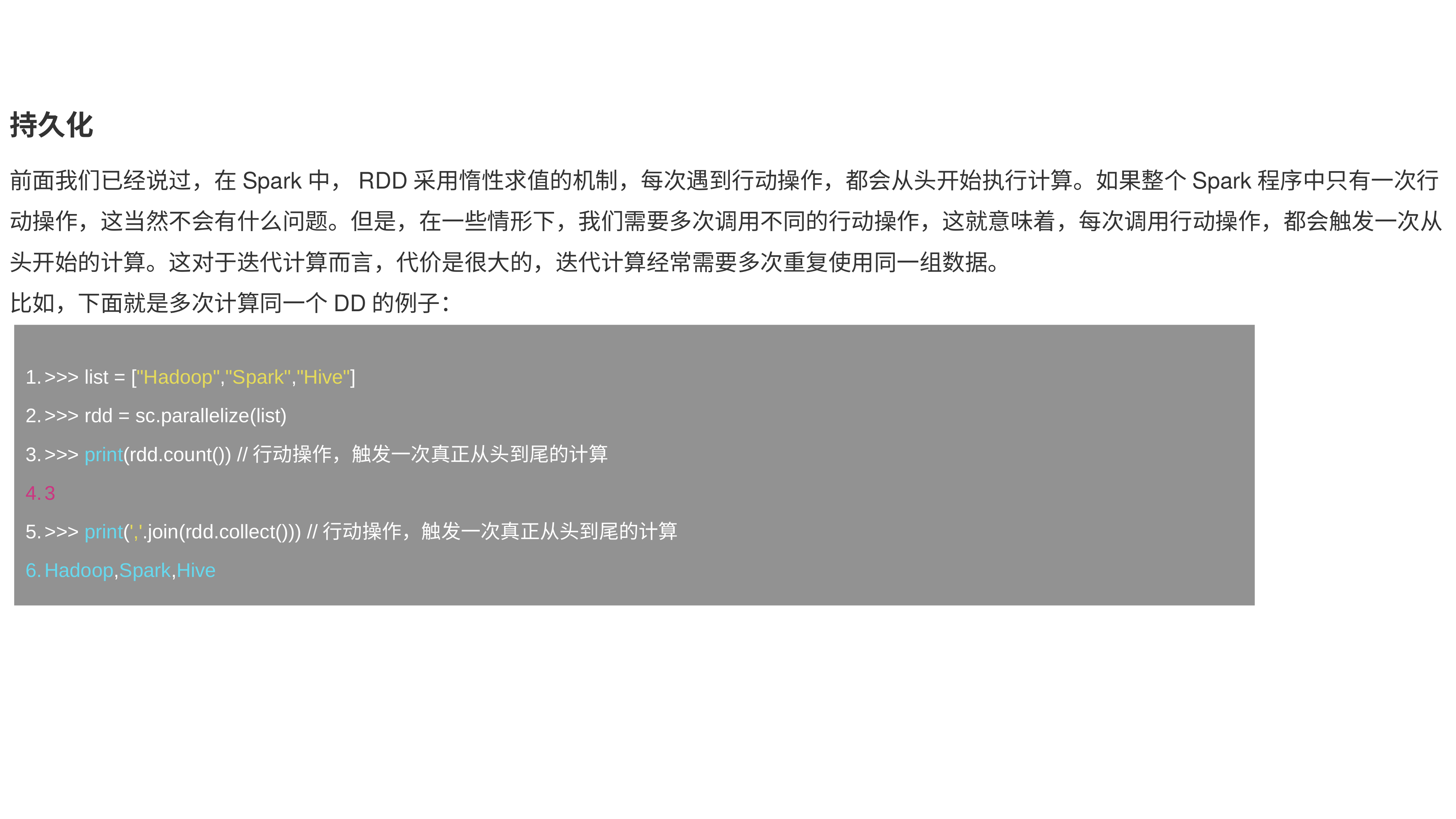

持久化
前面我们已经说过，在Spark中，RDD采用惰性求值的机制，每次遇到行动操作，都会从头开始执行计算。如果整个Spark程序中只有一次行动操作，这当然不会有什么问题。但是，在一些情形下，我们需要多次调用不同的行动操作，这就意味着，每次调用行动操作，都会触发一次从头开始的计算。这对于迭代计算而言，代价是很大的，迭代计算经常需要多次重复使用同一组数据。
比如，下面就是多次计算同一个DD的例子：

>>> list = ["Hadoop","Spark","Hive"]
>>> rdd = sc.parallelize(list)
>>> print(rdd.count()) //行动操作，触发一次真正从头到尾的计算
3
>>> print(','.join(rdd.collect())) //行动操作，触发一次真正从头到尾的计算
Hadoop,Spark,Hive